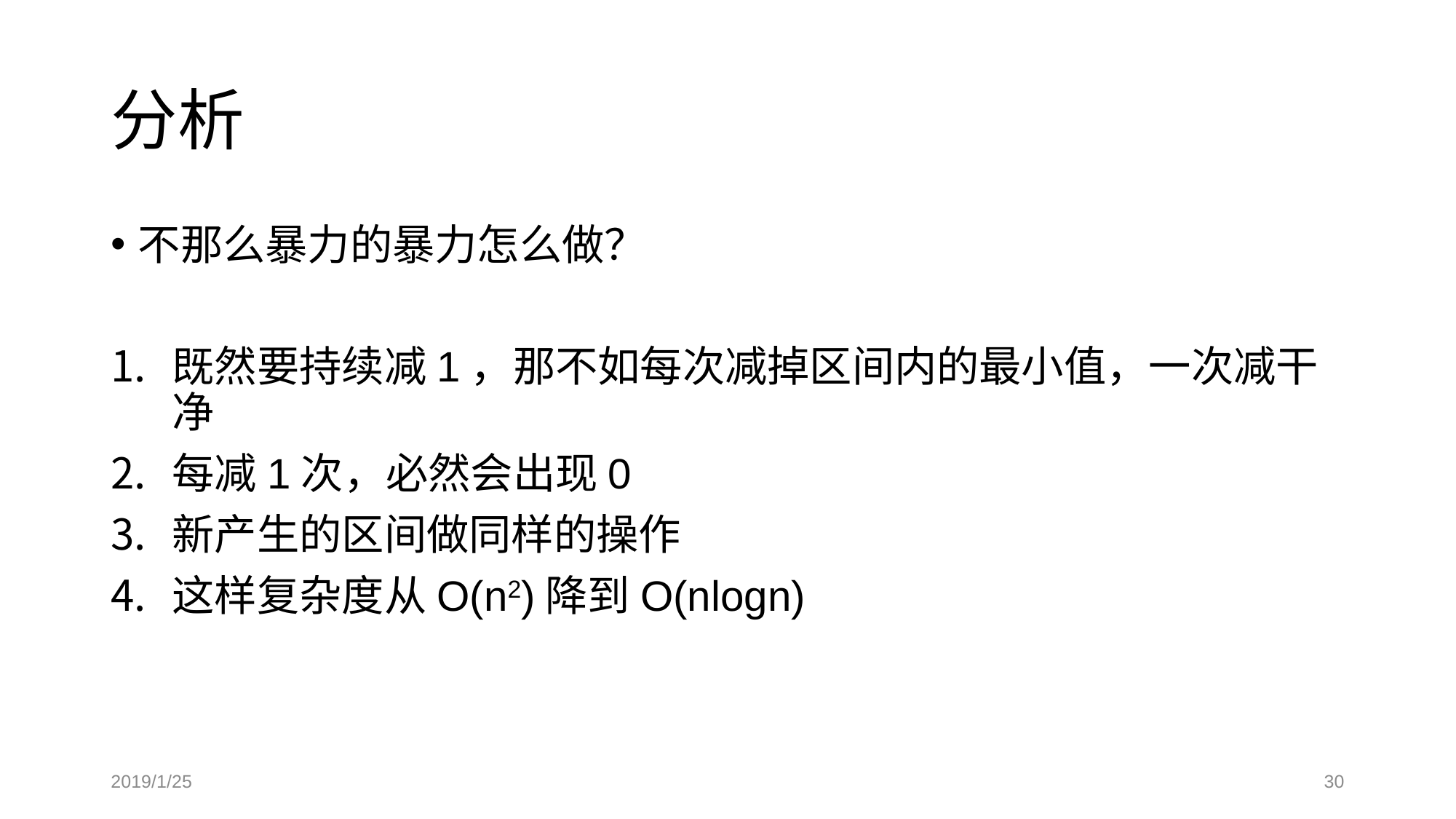

# 分析
不那么暴力的暴力怎么做？

既然要持续减1，那不如每次减掉区间内的最小值，一次减干净
每减1次，必然会出现0
新产生的区间做同样的操作
这样复杂度从O(n2)降到O(nlogn)
2019/1/25
30